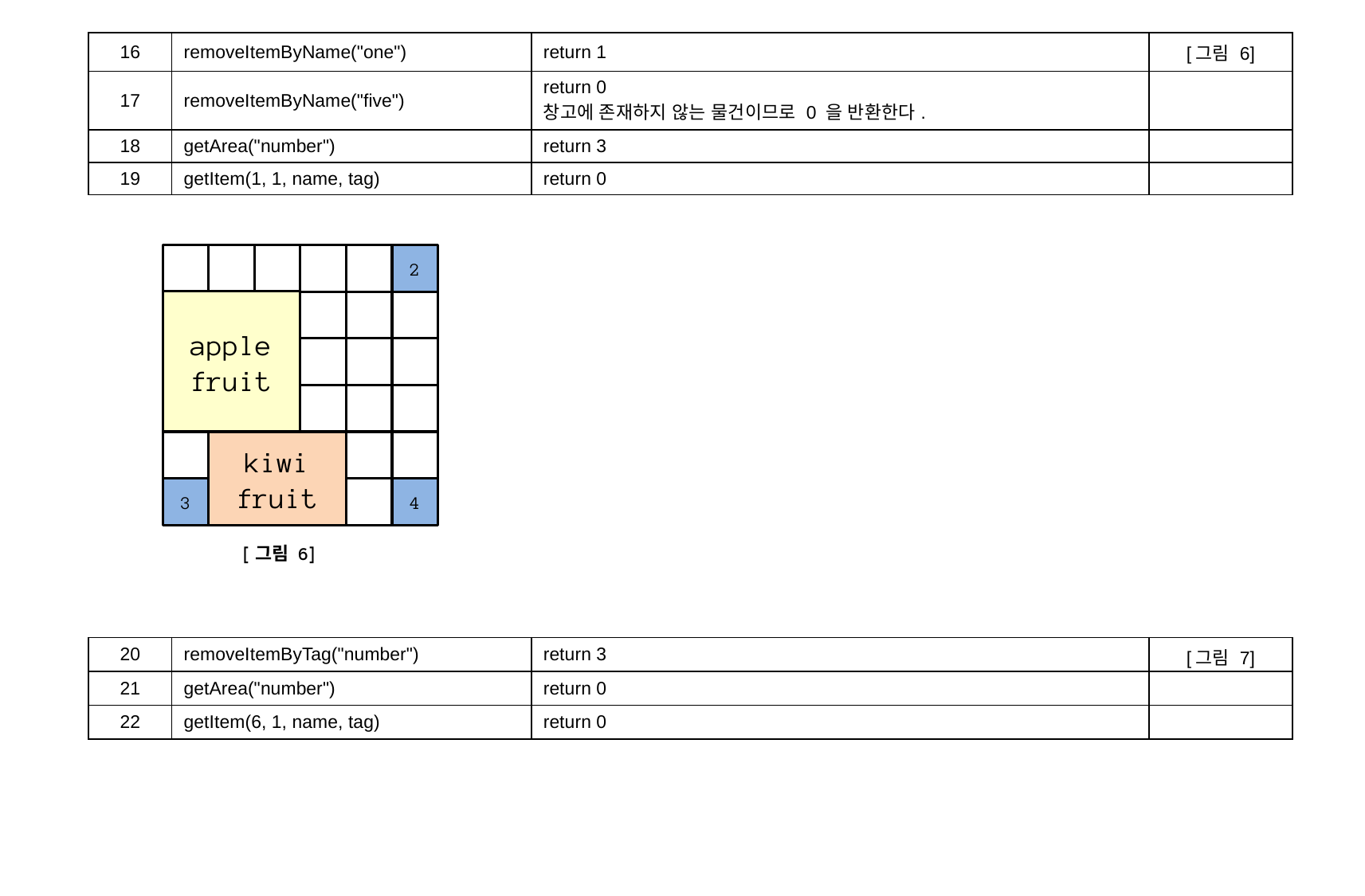

| 16 | removeItemByName("one") | return 1 | [그림 6] |
| --- | --- | --- | --- |
| 17 | removeItemByName("five") | return 0 창고에 존재하지 않는 물건이므로 0 을 반환한다. |  |
| 18 | getArea("number") | return 3 |  |
| 19 | getItem(1, 1, name, tag) | return 0 |  |
2

4

3
apple fruit
kiwi fruit
[그림 6]
| 20 | removeItemByTag("number") | return 3 | [그림 7] |
| --- | --- | --- | --- |
| 21 | getArea("number") | return 0 |  |
| 22 | getItem(6, 1, name, tag) | return 0 |  |